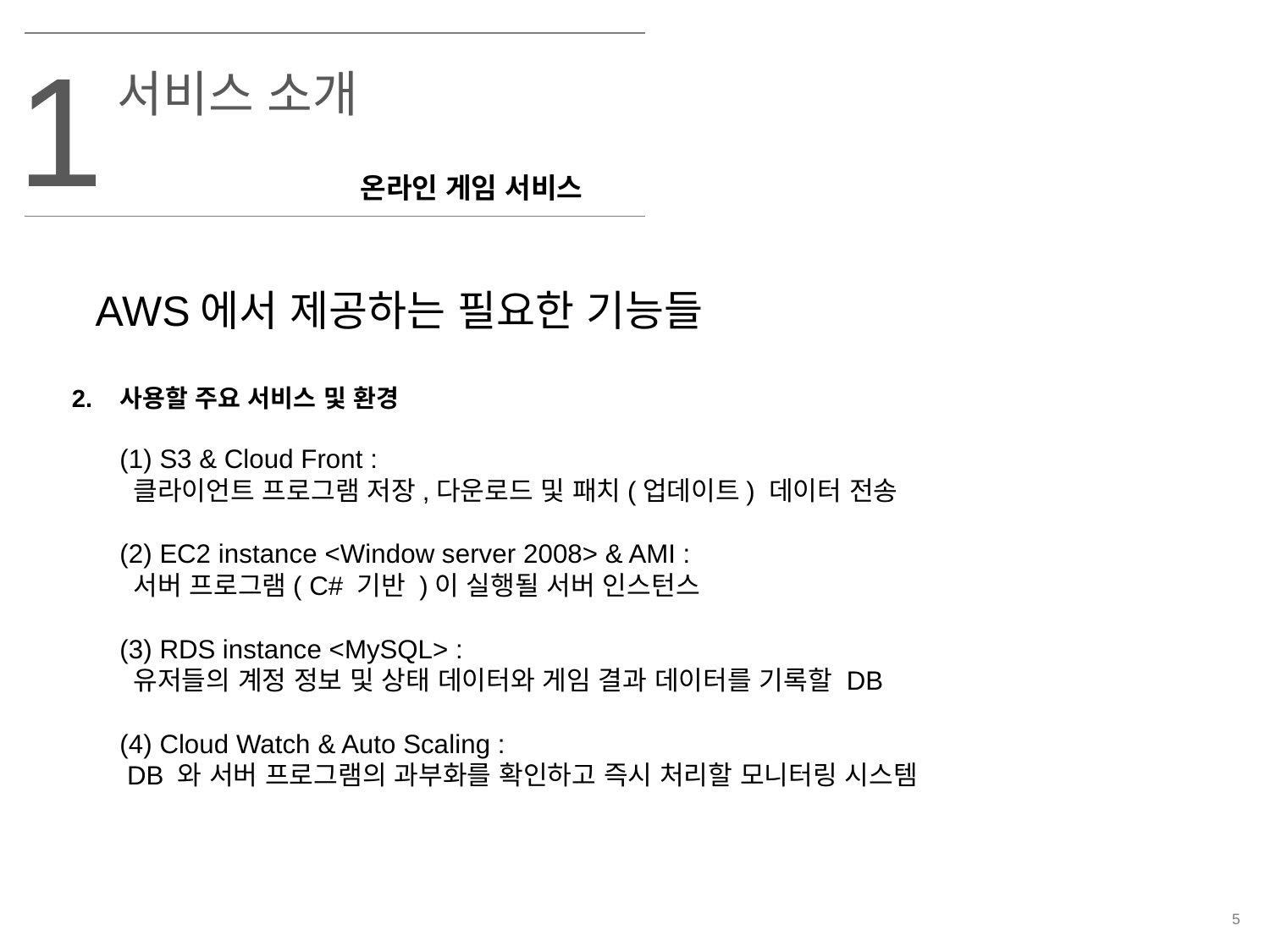

1
서비스 소개

온라인 게임 서비스

AWS에서 제공하는 필요한 기능들

사용할 주요 서비스 및 환경
(1) S3 & Cloud Front :
 클라이언트 프로그램 저장,다운로드 및 패치(업데이트) 데이터 전송
(2) EC2 instance <Window server 2008> & AMI :
 서버 프로그램( C# 기반 )이 실행될 서버 인스턴스
(3) RDS instance <MySQL> :
 유저들의 계정 정보 및 상태 데이터와 게임 결과 데이터를 기록할 DB
(4) Cloud Watch & Auto Scaling :
 DB 와 서버 프로그램의 과부화를 확인하고 즉시 처리할 모니터링 시스템